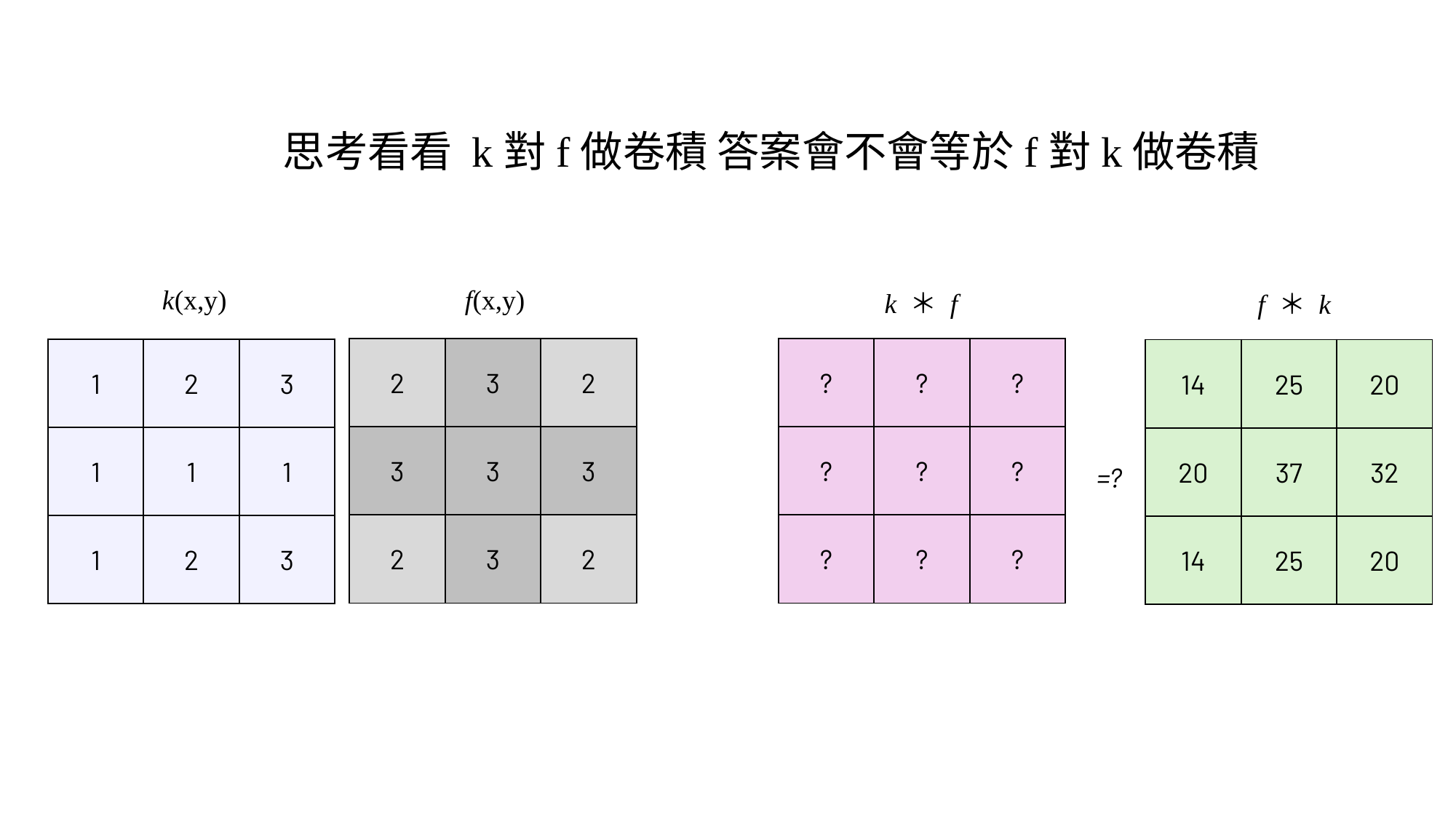

思考看看 k對f做卷積 答案會不會等於f對k做卷積
k(x,y)
f(x,y)
k ＊ f
f ＊ k
| ? | ? | ? |
| --- | --- | --- |
| ? | ? | ? |
| ? | ? | ? |
| 2 | 3 | 2 |
| --- | --- | --- |
| 3 | 3 | 3 |
| 2 | 3 | 2 |
| 1 | 2 | 3 |
| --- | --- | --- |
| 1 | 1 | 1 |
| 1 | 2 | 3 |
| 14 | 25 | 20 |
| --- | --- | --- |
| 20 | 37 | 32 |
| 14 | 25 | 20 |
=?